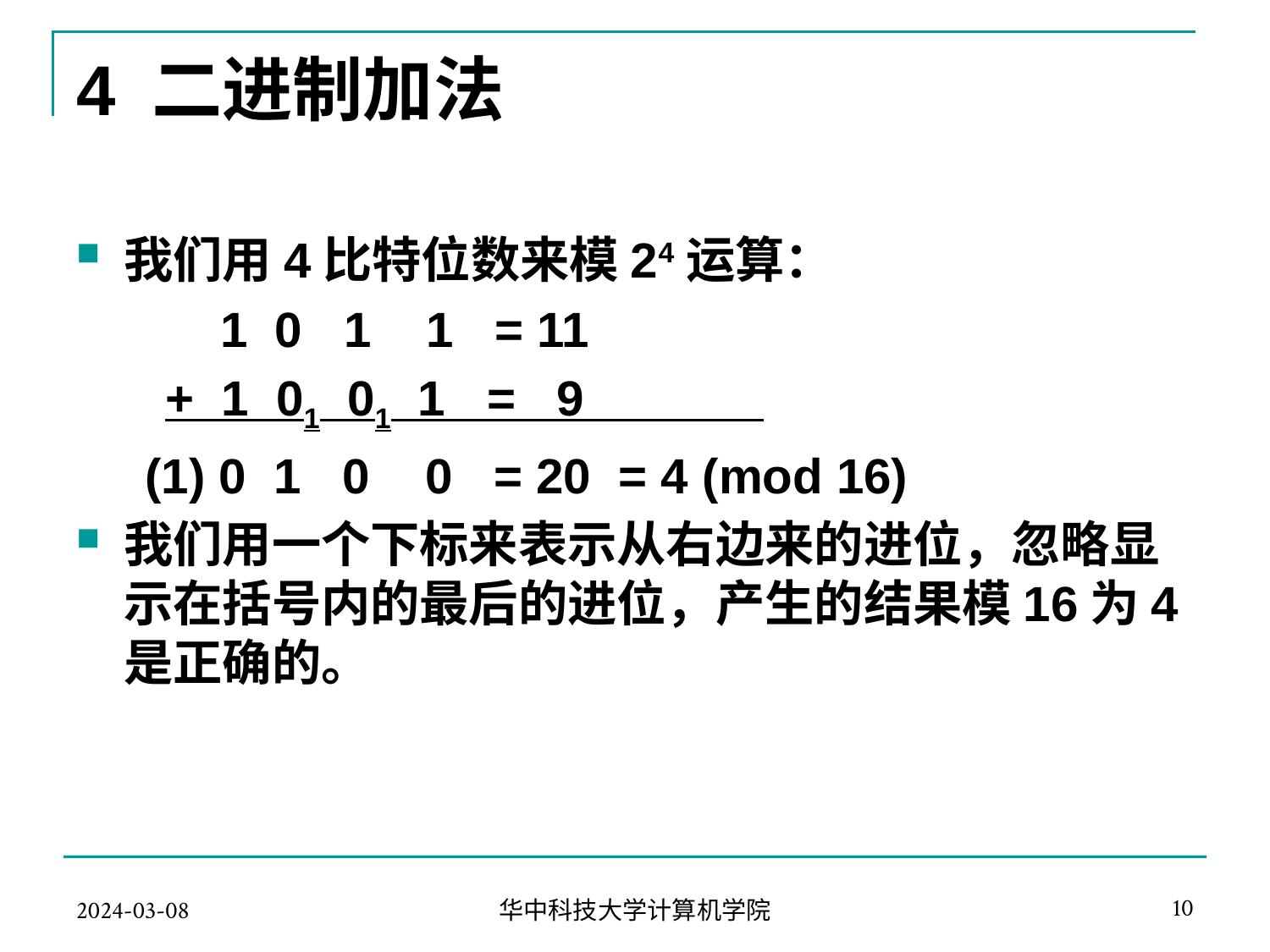

# 4 二进制加法
我们用4比特位数来模24运算：
	       1  0   1    1   = 11
	   +  1  01  01  1   =   9
     (1) 0  1   0    0   = 20  = 4 (mod 16)
我们用一个下标来表示从右边来的进位，忽略显示在括号内的最后的进位，产生的结果模16为4是正确的。
2024-03-08
10
华中科技大学计算机学院